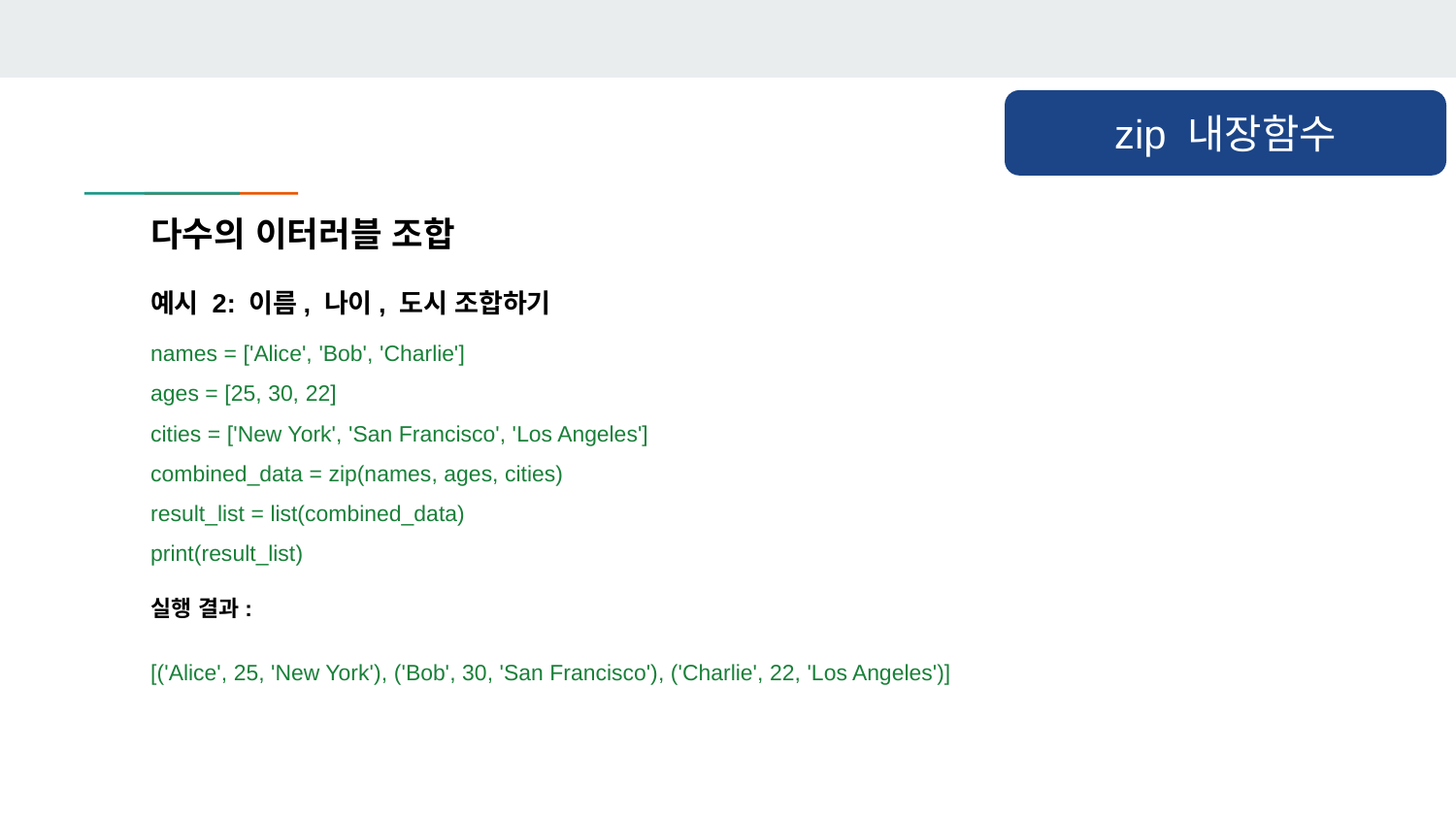

zip 내장함수
다수의 이터러블 조합
예시 2: 이름, 나이, 도시 조합하기
names = ['Alice', 'Bob', 'Charlie']
ages = [25, 30, 22]
cities = ['New York', 'San Francisco', 'Los Angeles']
combined_data = zip(names, ages, cities)
result_list = list(combined_data)
print(result_list)
실행 결과:
[('Alice', 25, 'New York'), ('Bob', 30, 'San Francisco'), ('Charlie', 22, 'Los Angeles')]